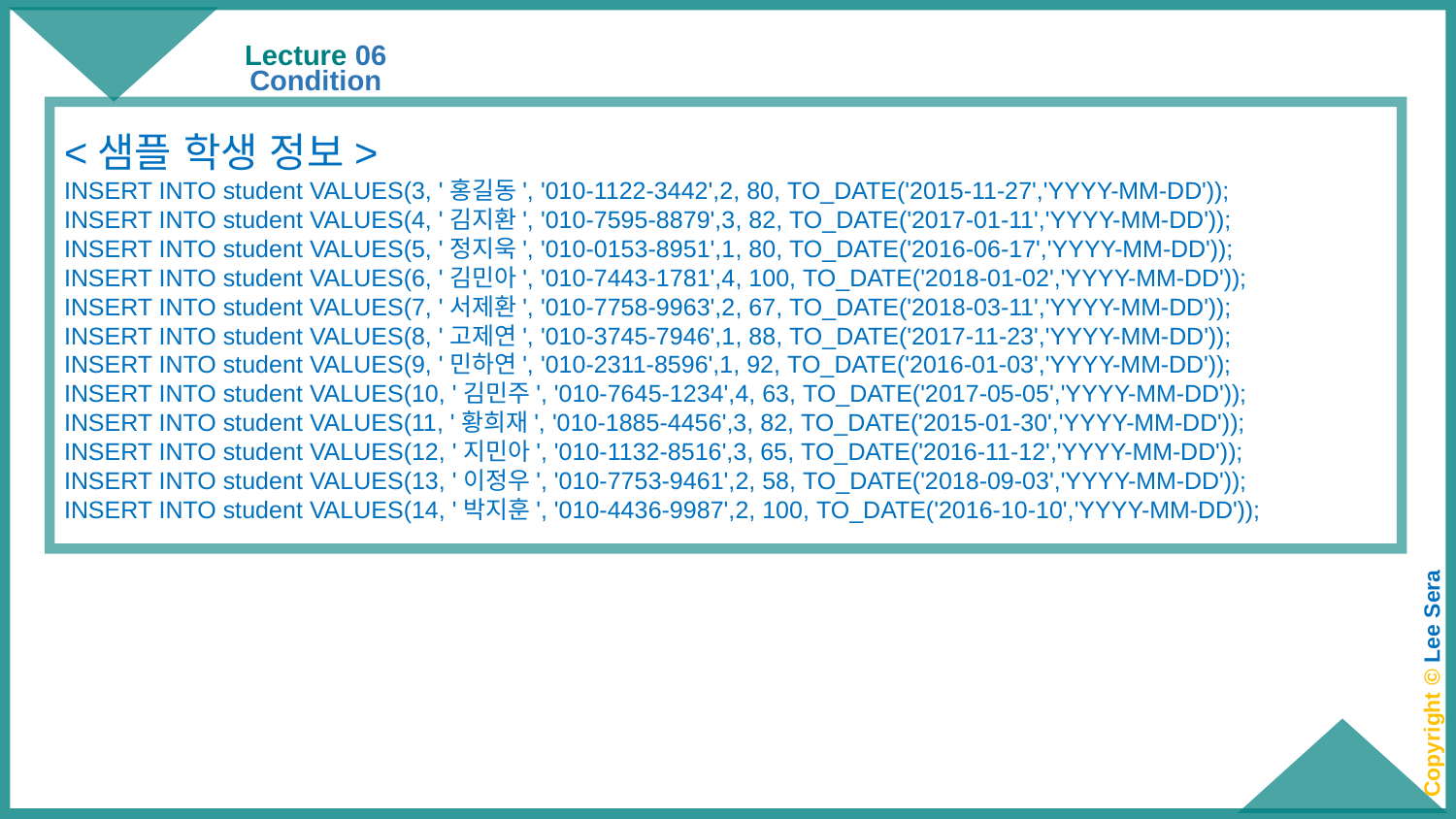

# Lecture 06
Condition
<샘플 학생 정보>
INSERT INTO student VALUES(3, '홍길동', '010-1122-3442',2, 80, TO_DATE('2015-11-27','YYYY-MM-DD'));
INSERT INTO student VALUES(4, '김지환', '010-7595-8879',3, 82, TO_DATE('2017-01-11','YYYY-MM-DD'));
INSERT INTO student VALUES(5, '정지욱', '010-0153-8951',1, 80, TO_DATE('2016-06-17','YYYY-MM-DD'));
INSERT INTO student VALUES(6, '김민아', '010-7443-1781',4, 100, TO_DATE('2018-01-02','YYYY-MM-DD'));
INSERT INTO student VALUES(7, '서제환', '010-7758-9963',2, 67, TO_DATE('2018-03-11','YYYY-MM-DD'));
INSERT INTO student VALUES(8, '고제연', '010-3745-7946',1, 88, TO_DATE('2017-11-23','YYYY-MM-DD'));
INSERT INTO student VALUES(9, '민하연', '010-2311-8596',1, 92, TO_DATE('2016-01-03','YYYY-MM-DD'));
INSERT INTO student VALUES(10, '김민주', '010-7645-1234',4, 63, TO_DATE('2017-05-05','YYYY-MM-DD'));
INSERT INTO student VALUES(11, '황희재', '010-1885-4456',3, 82, TO_DATE('2015-01-30','YYYY-MM-DD'));
INSERT INTO student VALUES(12, '지민아', '010-1132-8516',3, 65, TO_DATE('2016-11-12','YYYY-MM-DD'));
INSERT INTO student VALUES(13, '이정우', '010-7753-9461',2, 58, TO_DATE('2018-09-03','YYYY-MM-DD'));
INSERT INTO student VALUES(14, '박지훈', '010-4436-9987',2, 100, TO_DATE('2016-10-10','YYYY-MM-DD'));
Copyright © Lee Sera